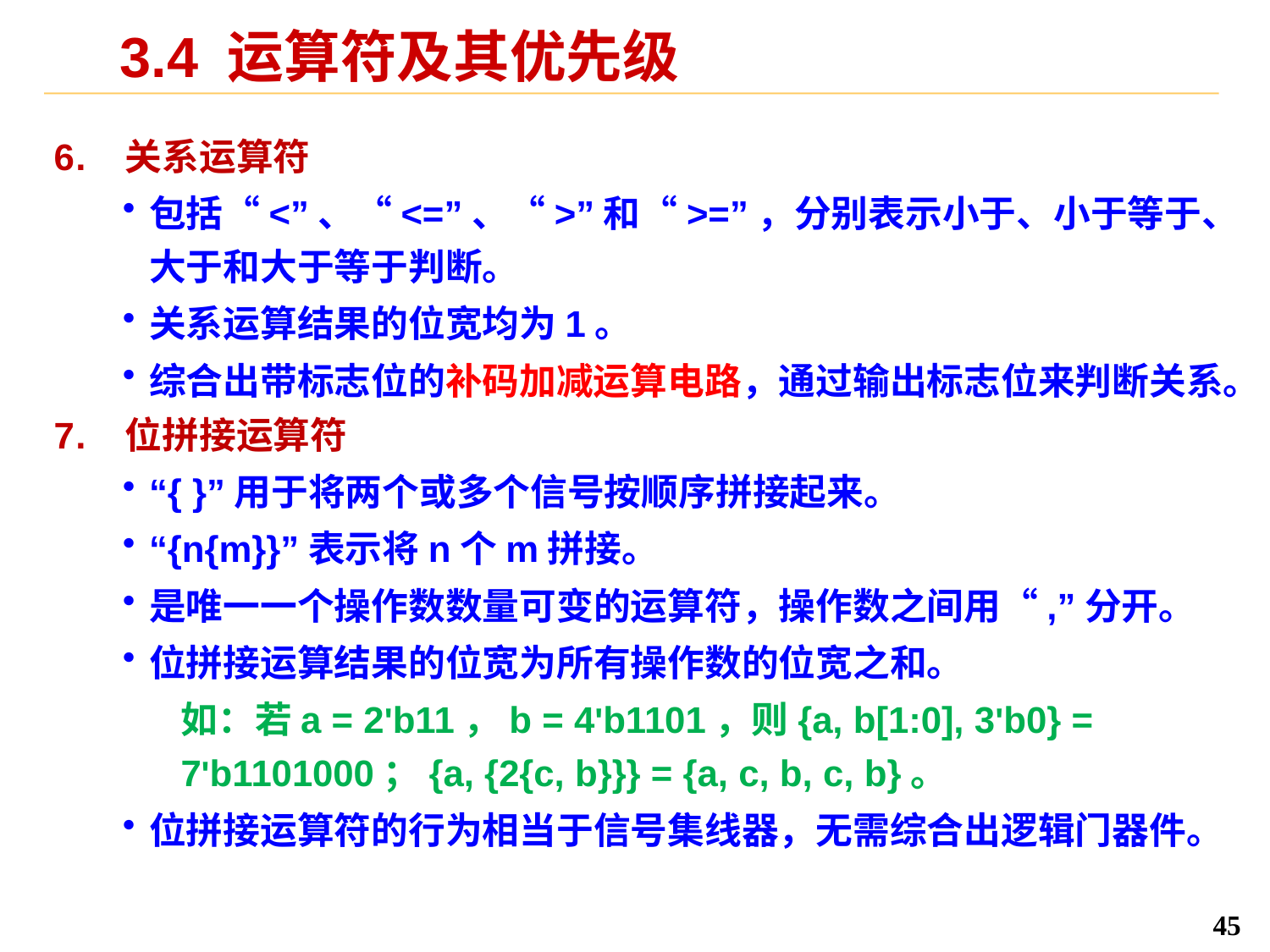

# 3.4 运算符及其优先级
关系运算符
包括“<”、“<=”、“>”和“>=”，分别表示小于、小于等于、大于和大于等于判断。
关系运算结果的位宽均为1。
综合出带标志位的补码加减运算电路，通过输出标志位来判断关系。
位拼接运算符
“{ }”用于将两个或多个信号按顺序拼接起来。
“{n{m}}”表示将n个m拼接。
是唯一一个操作数数量可变的运算符，操作数之间用“,”分开。
位拼接运算结果的位宽为所有操作数的位宽之和。
如：若a = 2'b11，b = 4'b1101，则{a, b[1:0], 3'b0} = 7'b1101000；{a, {2{c, b}}} = {a, c, b, c, b}。
位拼接运算符的行为相当于信号集线器，无需综合出逻辑门器件。
45